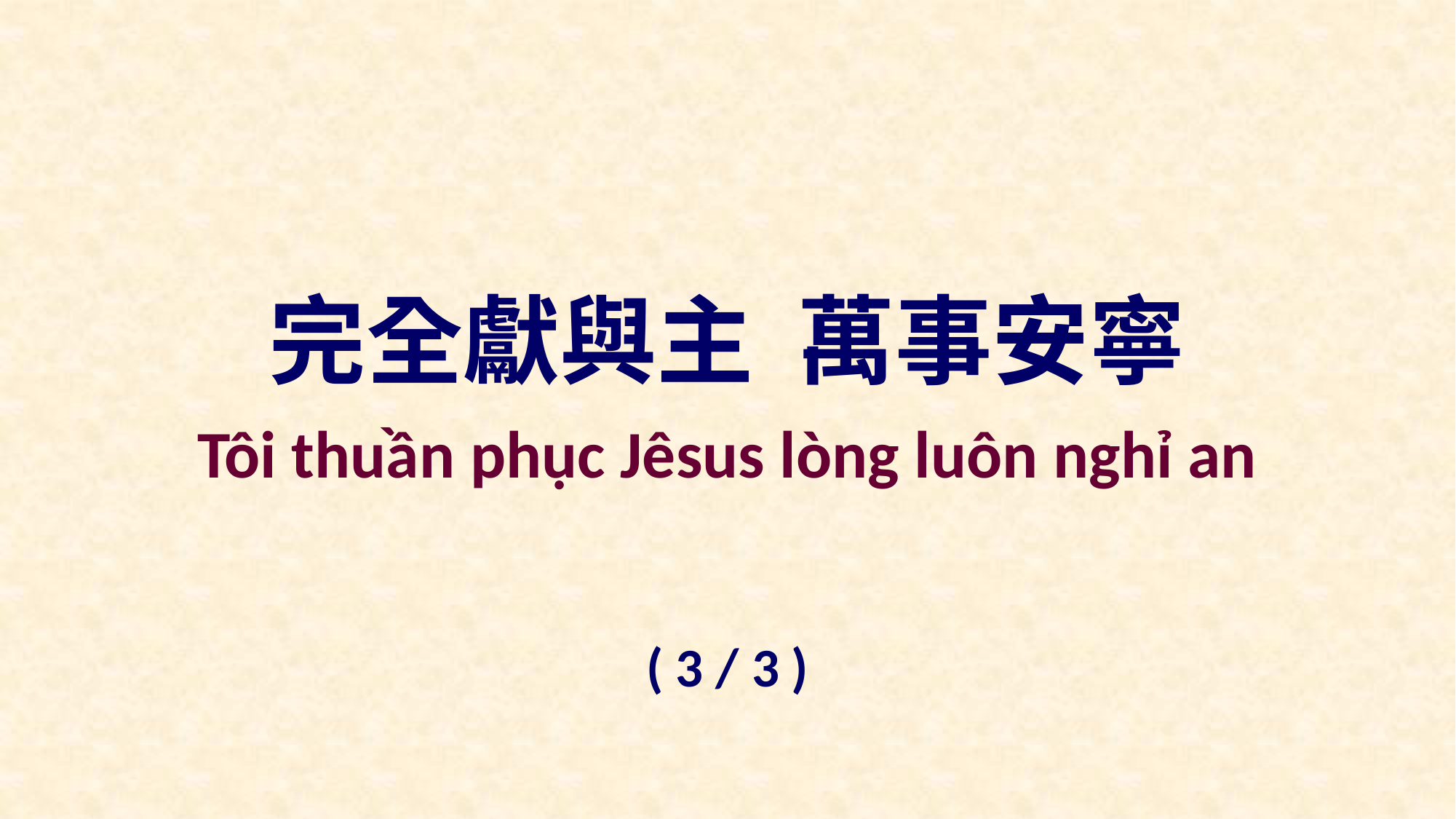

完全獻與主  萬事安寧
Tôi thuần phục Jêsus lòng luôn nghỉ an
( 3 / 3 )